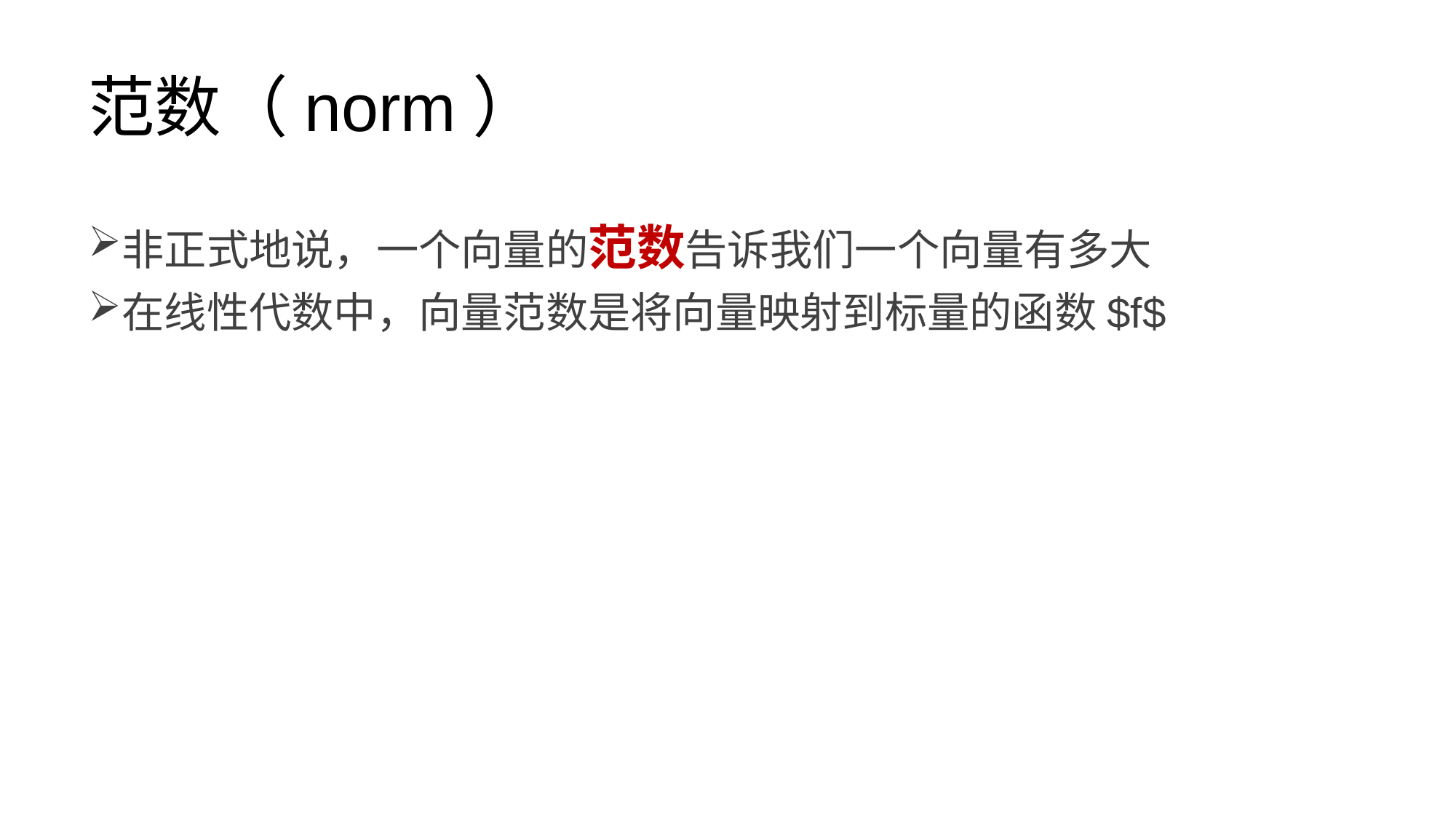

# 范数（norm）
非正式地说，一个向量的范数告诉我们一个向量有多大
在线性代数中，向量范数是将向量映射到标量的函数$f$